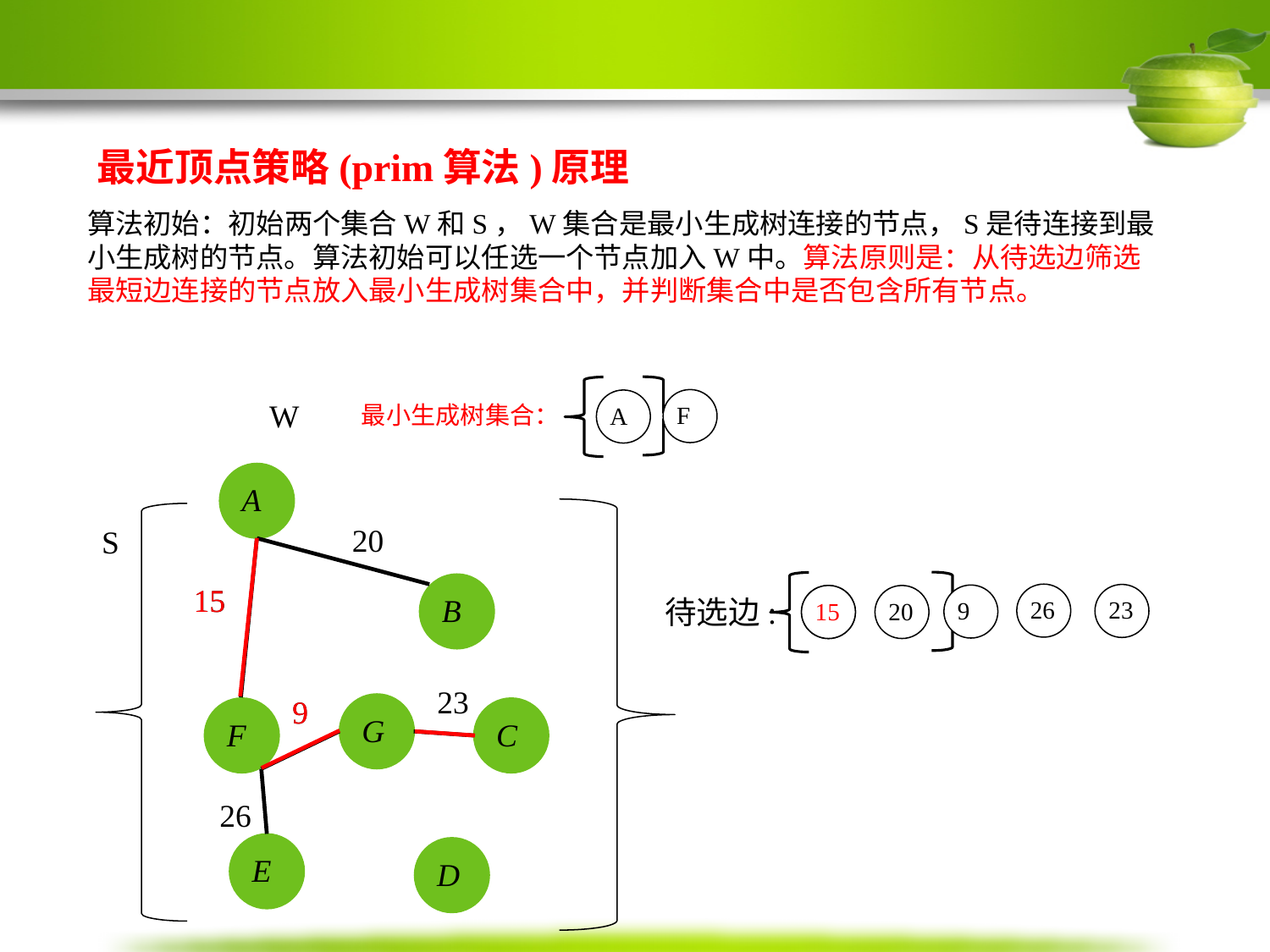

最近顶点策略(prim算法)原理
算法初始：初始两个集合W和S，W集合是最小生成树连接的节点，S是待连接到最小生成树的节点。算法初始可以任选一个节点加入W中。算法原则是：从待选边筛选最短边连接的节点放入最小生成树集合中，并判断集合中是否包含所有节点。

20

W

F

A

15
最小生成树集合：

A

20
S

15
15

B

26

23

9

15

15

20
待选边:

17

7
23
9
9

G

F

C

4

2
26

E

D